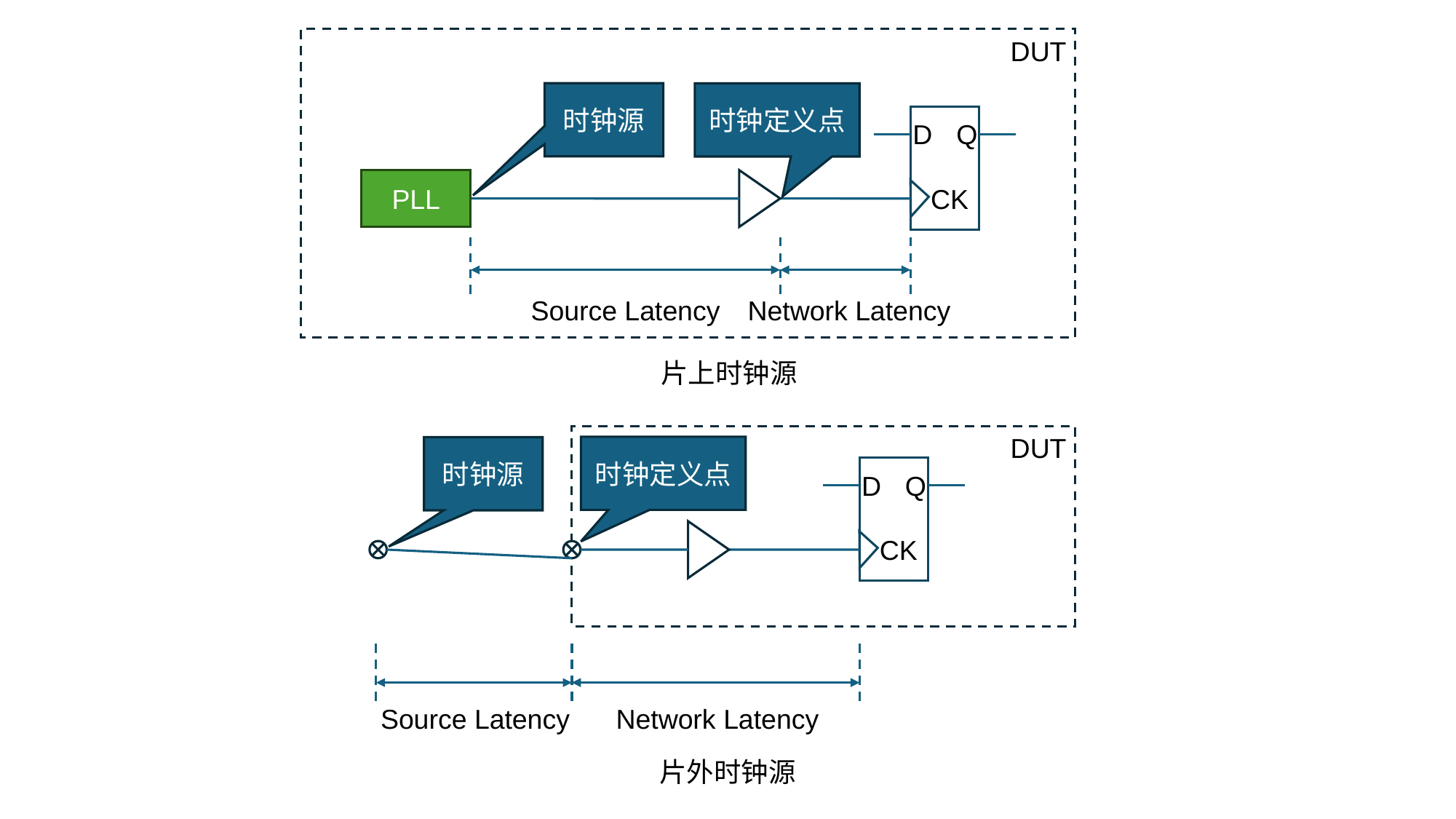

DUT
时钟源
时钟定义点

D
Q
CK

PLL

Source Latency
Network Latency
片上时钟源
DUT

时钟定义点
时钟源

D
Q
CK

Source Latency
Network Latency
片外时钟源